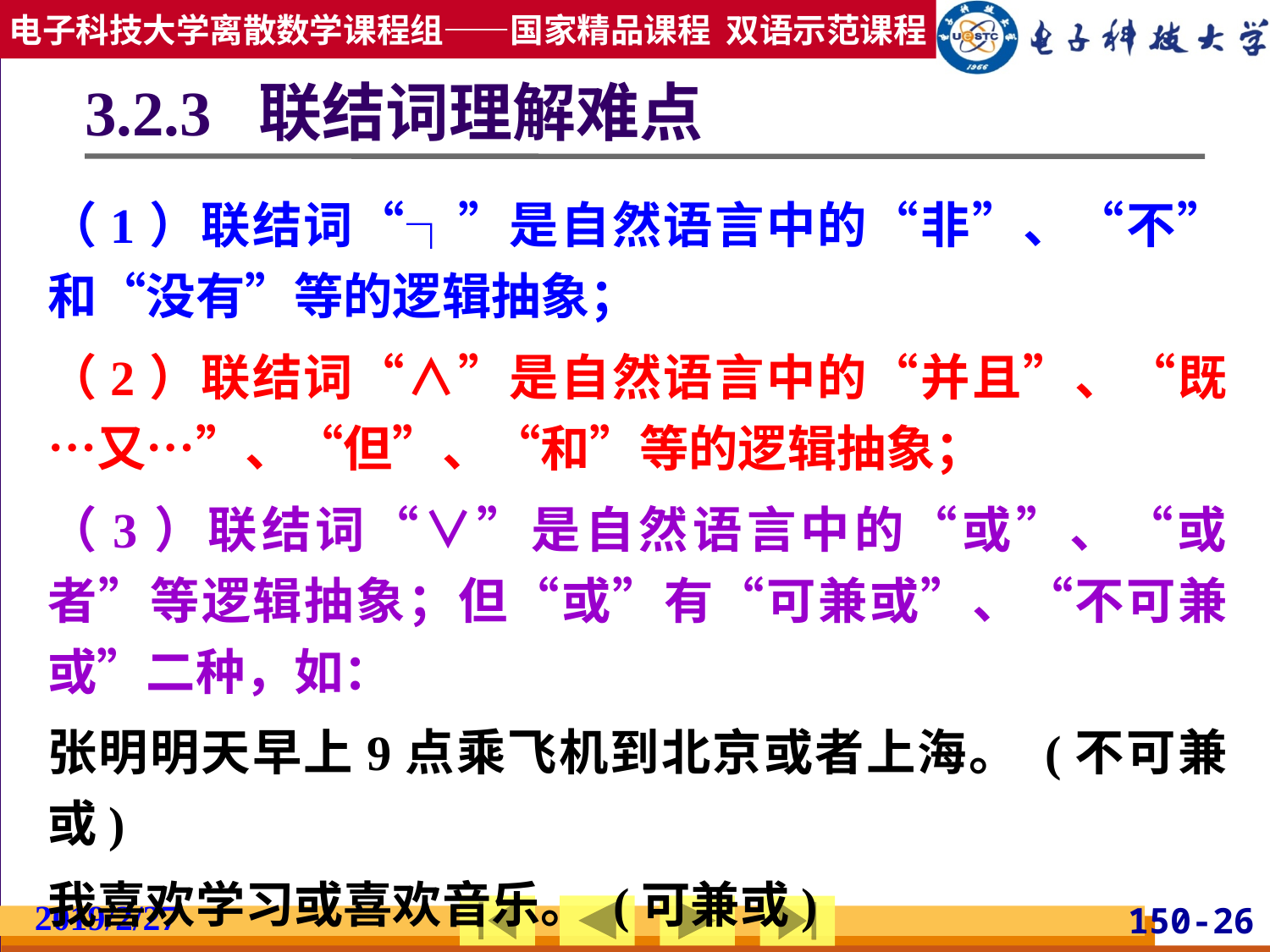

# 3.2.3  联结词理解难点
（1）联结词“┐”是自然语言中的“非”、“不”和“没有”等的逻辑抽象；
（2）联结词“∧”是自然语言中的“并且”、“既…又…”、“但”、“和”等的逻辑抽象；
（3）联结词“∨”是自然语言中的“或”、“或者”等逻辑抽象；但“或”有“可兼或”、“不可兼或”二种，如：
张明明天早上9点乘飞机到北京或者上海。 (不可兼或)
我喜欢学习或喜欢音乐。 (可兼或)
2019/2/27